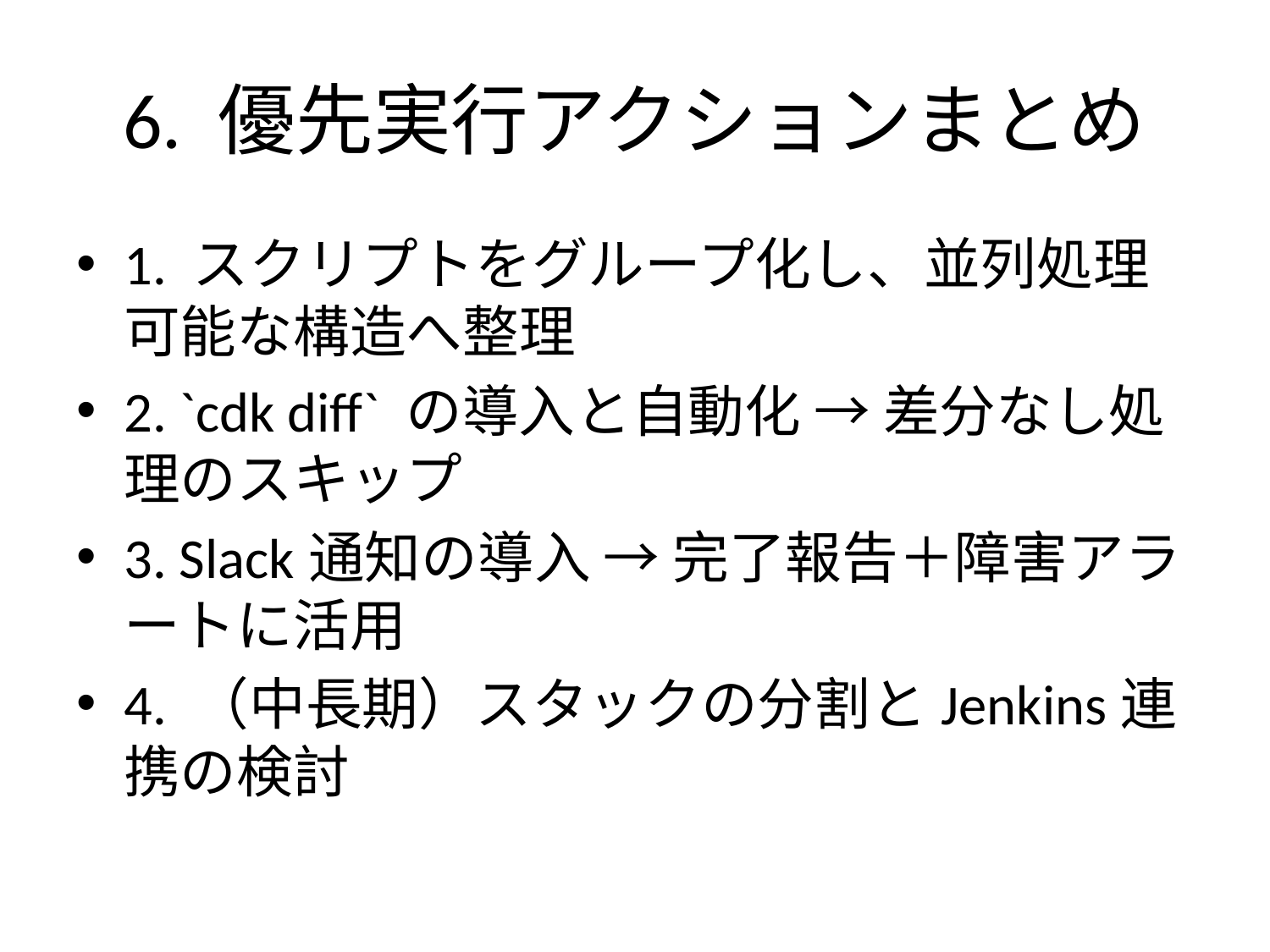

# 6. 優先実行アクションまとめ
1. スクリプトをグループ化し、並列処理可能な構造へ整理
2. `cdk diff` の導入と自動化 → 差分なし処理のスキップ
3. Slack通知の導入 → 完了報告＋障害アラートに活用
4. （中長期）スタックの分割とJenkins連携の検討